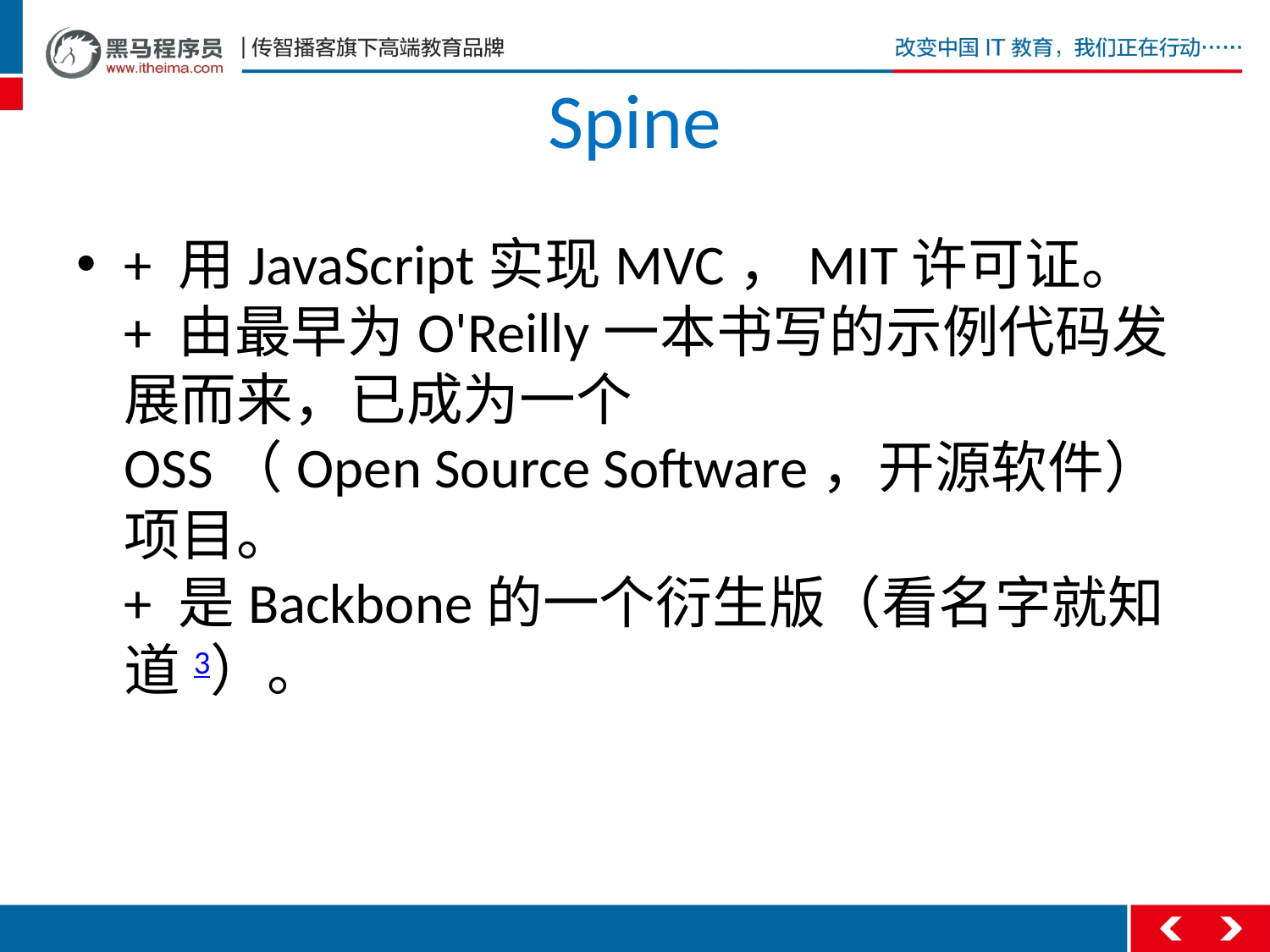

# Spine
+ 用JavaScript实现MVC，MIT许可证。
+ 由最早为O'Reilly一本书写的示例代码发展而来，已成为一个OSS（Open Source Software，开源软件）项目。
+ 是Backbone的一个衍生版（看名字就知道3）。